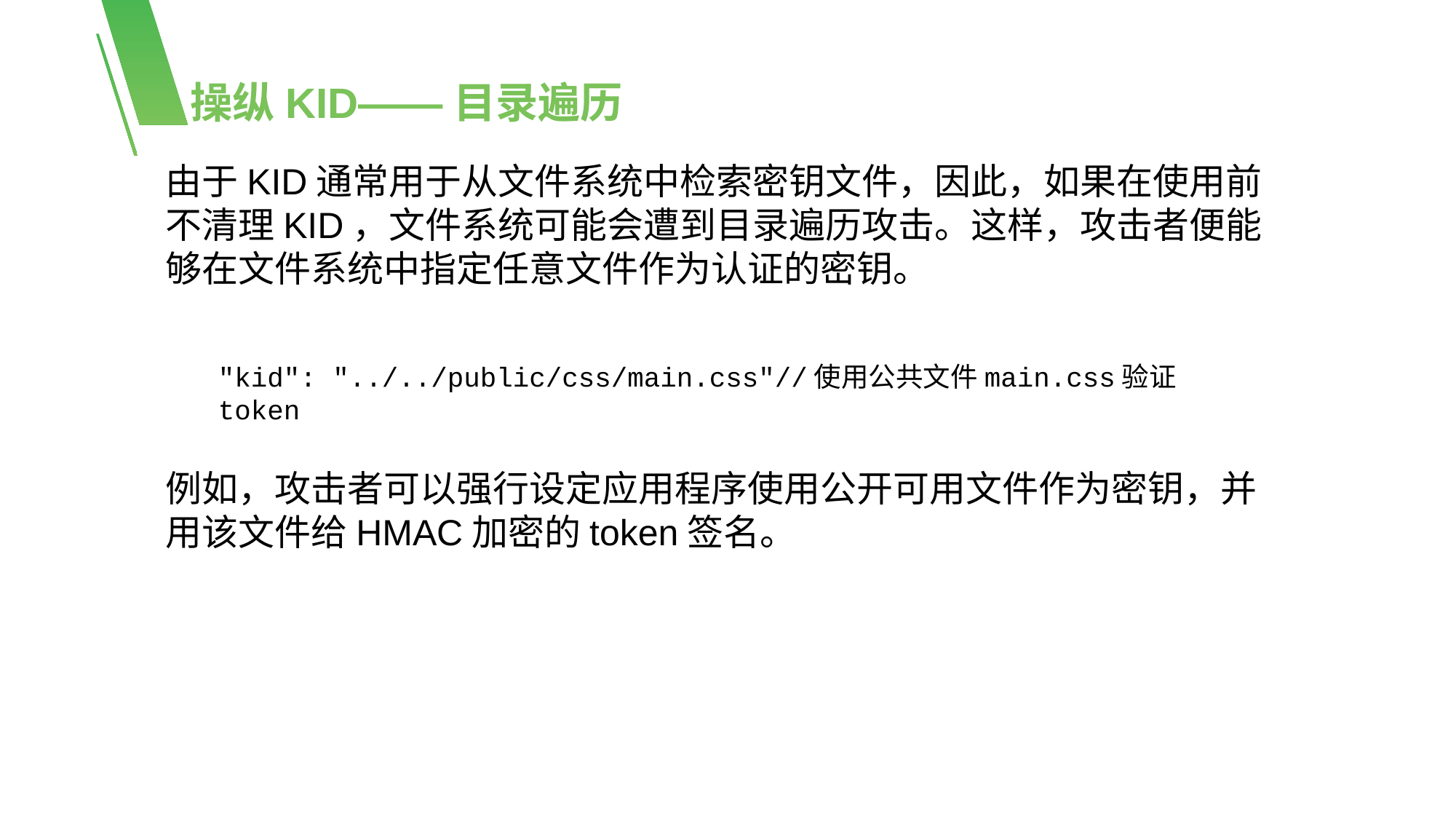

操纵KID——目录遍历
由于KID通常用于从文件系统中检索密钥文件，因此，如果在使用前不清理KID，文件系统可能会遭到目录遍历攻击。这样，攻击者便能够在文件系统中指定任意文件作为认证的密钥。
"kid": "../../public/css/main.css"//使用公共文件main.css验证token
例如，攻击者可以强行设定应用程序使用公开可用文件作为密钥，并用该文件给HMAC加密的token签名。